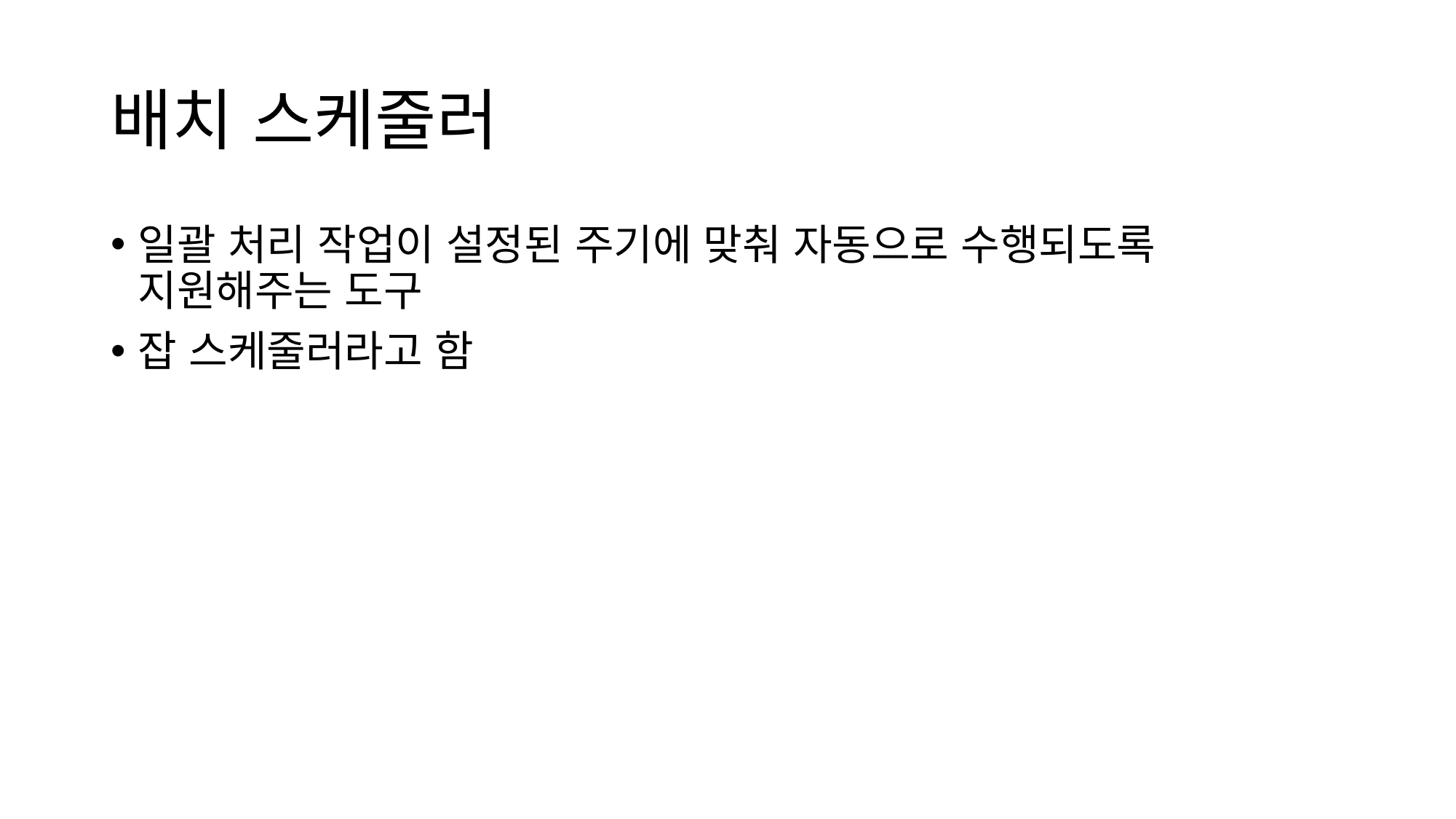

# 배치 스케줄러
일괄 처리 작업이 설정된 주기에 맞춰 자동으로 수행되도록 지원해주는 도구
잡 스케줄러라고 함